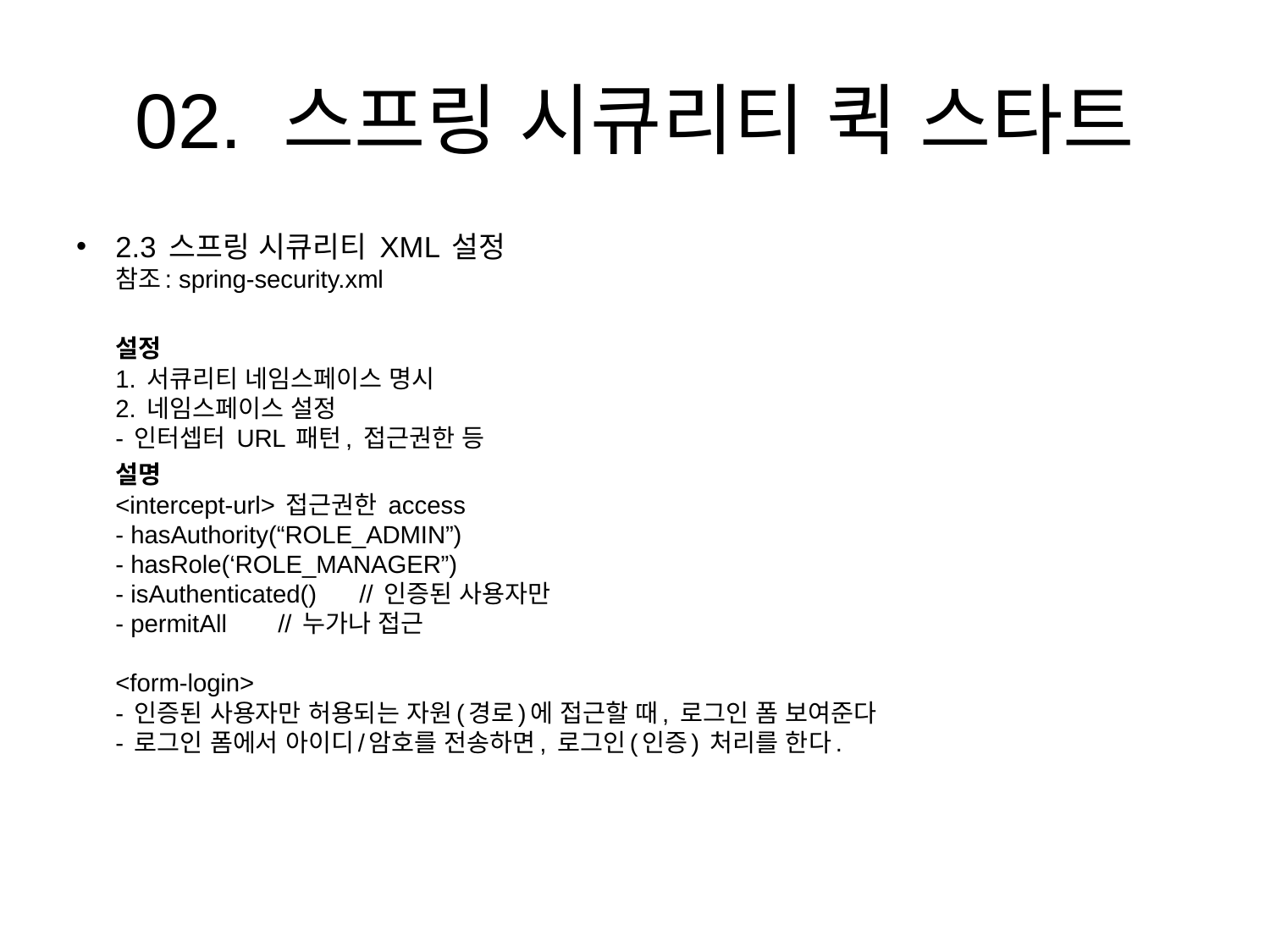

# 02. 스프링 시큐리티 퀵 스타트
2.3 스프링 시큐리티 XML 설정
참조: spring-security.xml

	설정
1. 서큐리티 네임스페이스 명시
2. 네임스페이스 설정
	- 인터셉터 URL 패턴, 접근권한 등
	설명
<intercept-url> 접근권한 access
- hasAuthority(“ROLE_ADMIN”)
- hasRole(‘ROLE_MANAGER”)
- isAuthenticated()			// 인증된 사용자만
- permitAll				// 누가나 접근
<form-login>
- 인증된 사용자만 허용되는 자원(경로)에 접근할 때, 로그인 폼 보여준다
- 로그인 폼에서 아이디/암호를 전송하면, 로그인(인증) 처리를 한다.